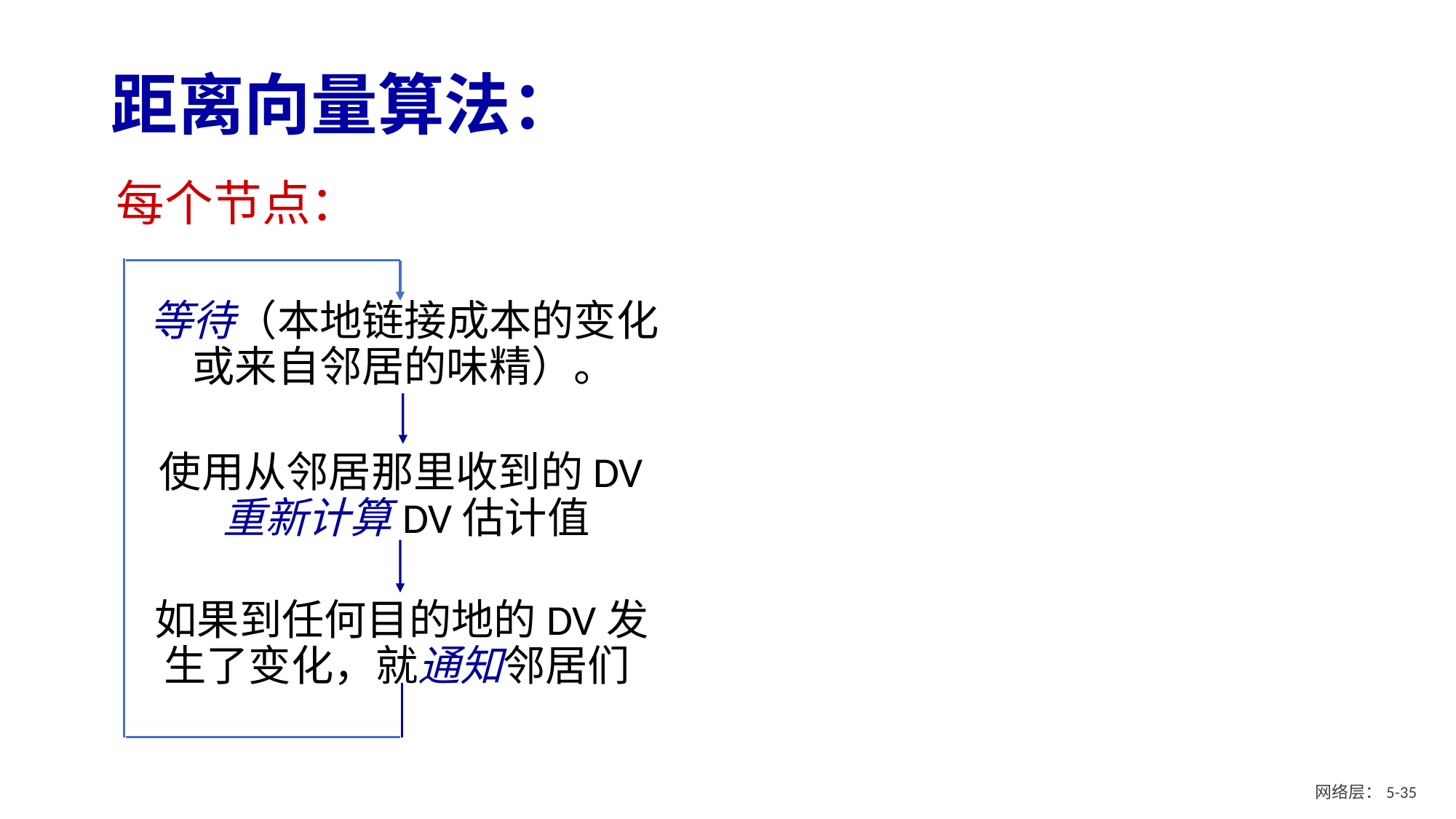

# 距离向量算法：
每个节点：

等待（本地链接成本的变化或来自邻居的味精）。

使用从邻居那里收到的DV重新计算DV估计值

如果到任何目的地的DV发生了变化，就通知邻居们
网络层：5-35